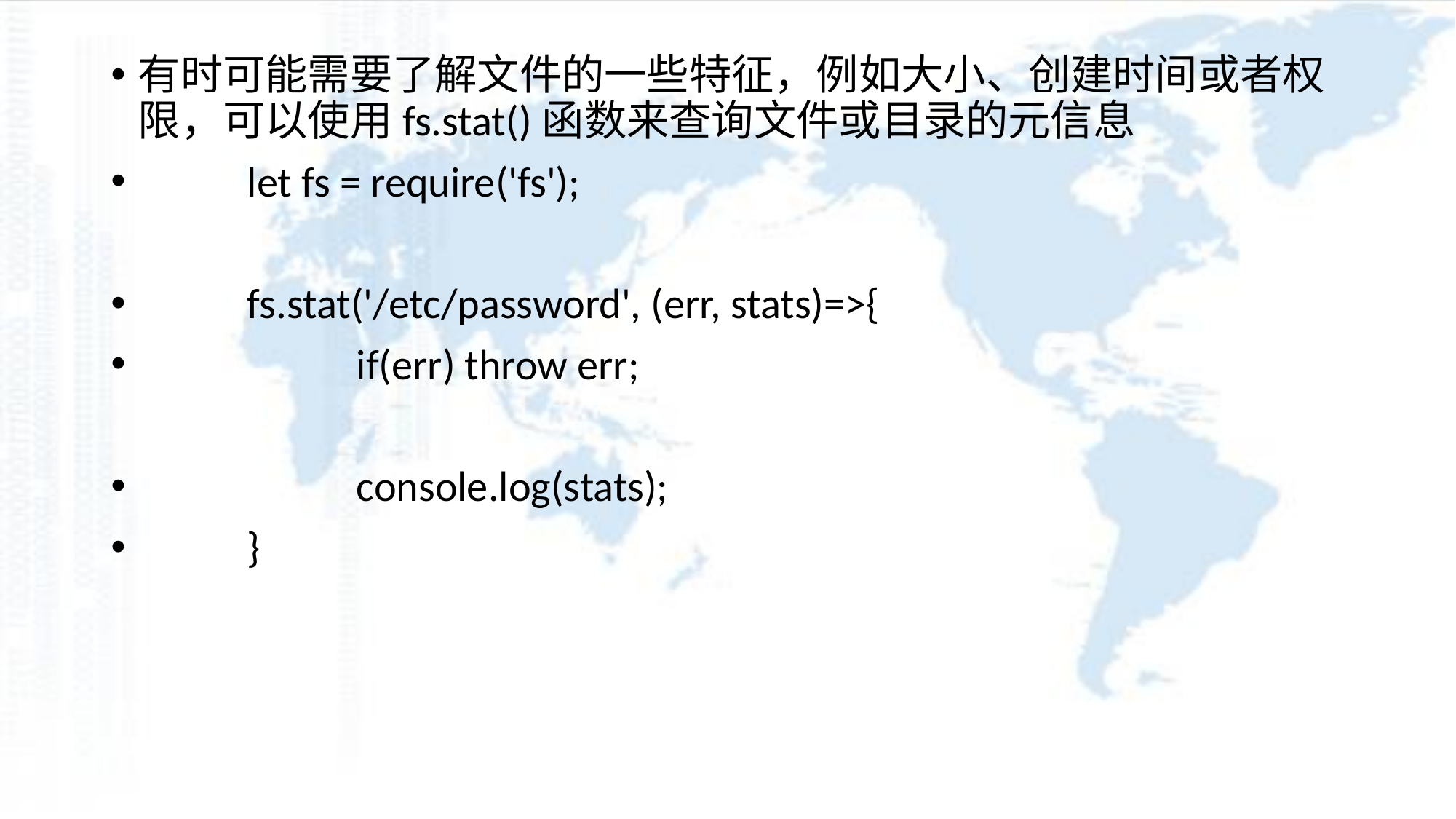

有时可能需要了解文件的一些特征，例如大小、创建时间或者权限，可以使用fs.stat()函数来查询文件或目录的元信息
	let fs = require('fs');

	fs.stat('/etc/password', (err, stats)=>{
		if(err) throw err;

		console.log(stats);
	}